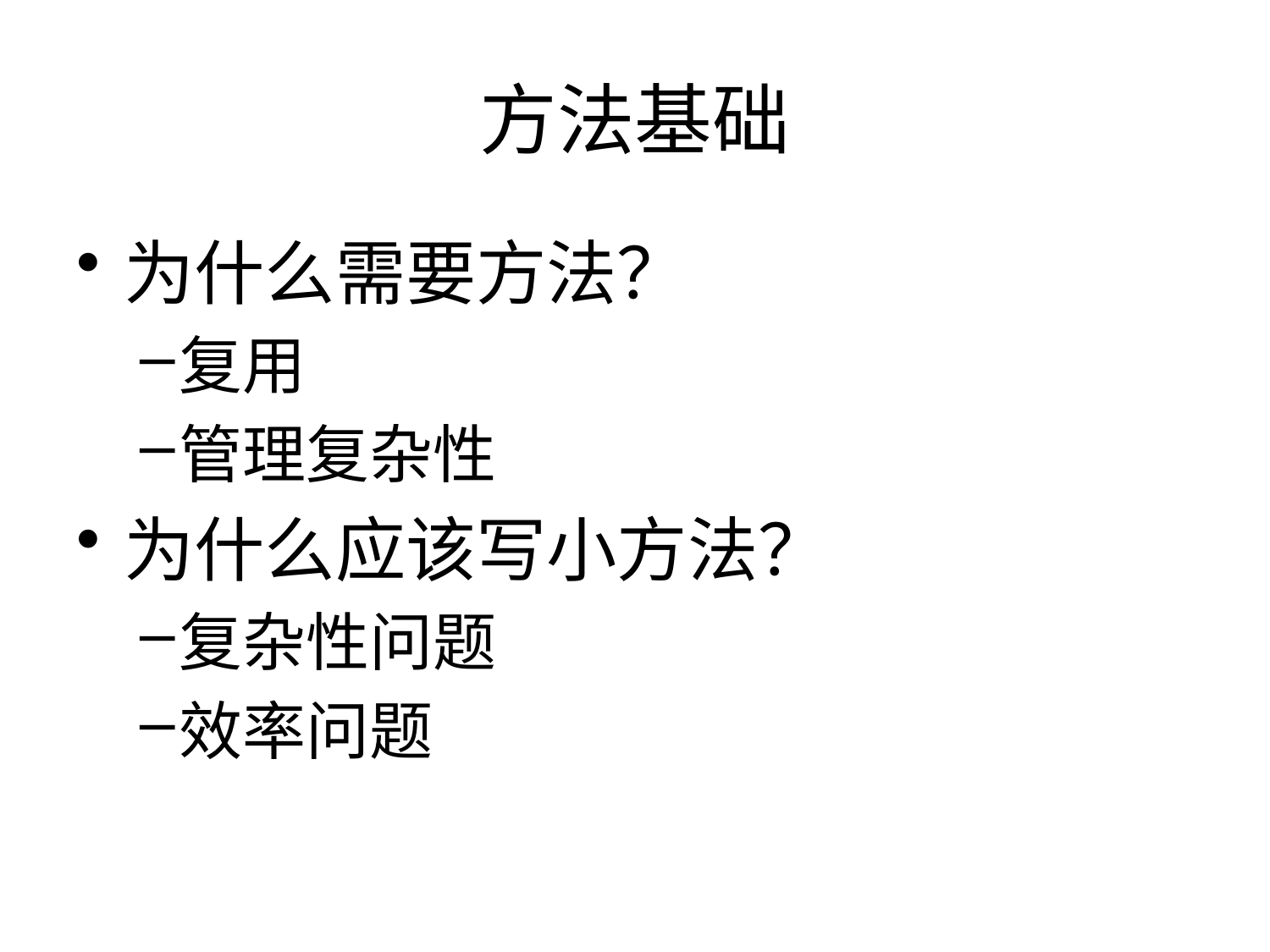

# 方法基础
为什么需要方法？
复用
管理复杂性
为什么应该写小方法？
复杂性问题
效率问题